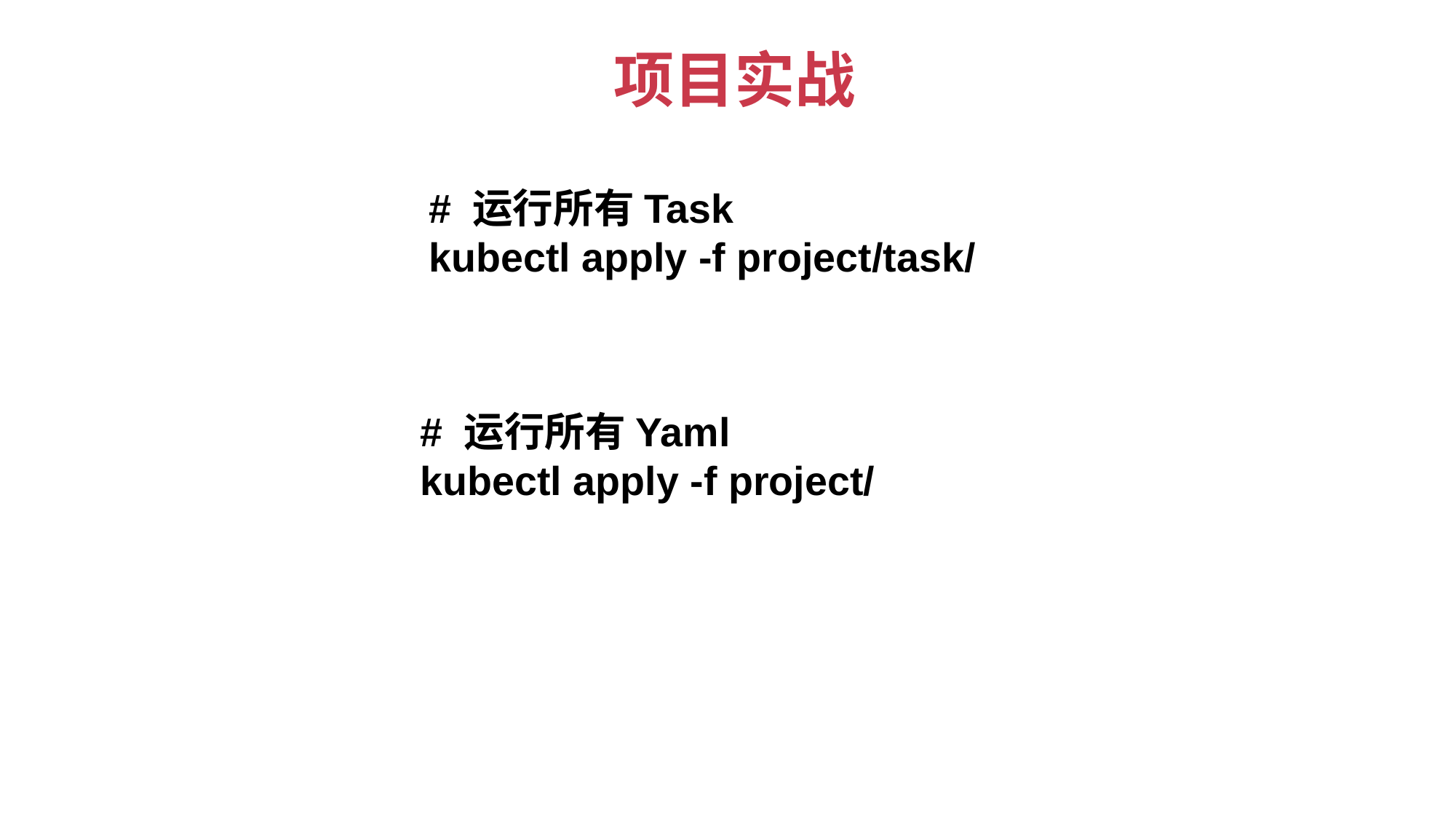

项目实战
# 运行所有Task
kubectl apply -f project/task/

# 运行所有Yaml
kubectl apply -f project/